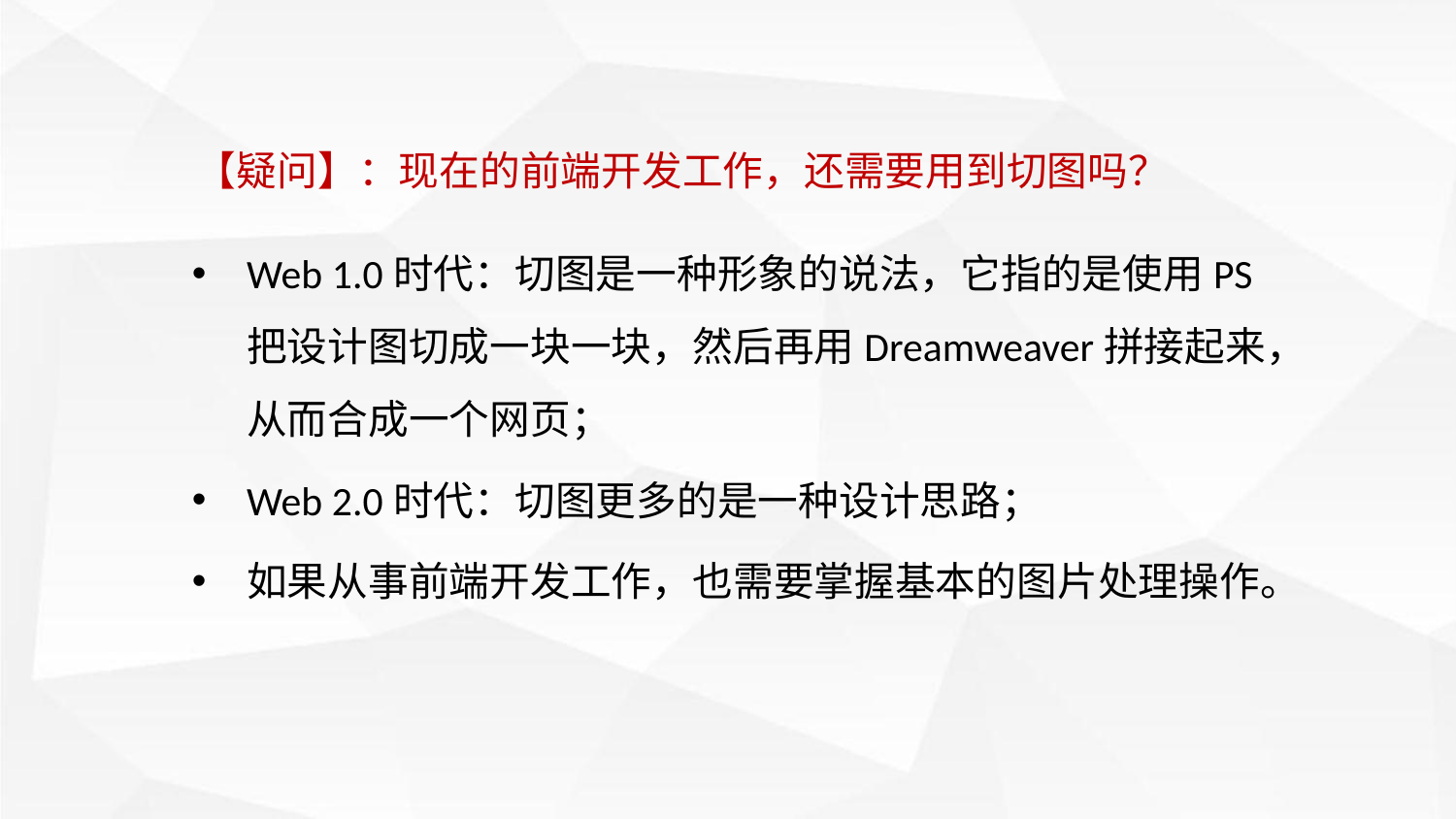

【疑问】：现在的前端开发工作，还需要用到切图吗？
Web 1.0时代：切图是一种形象的说法，它指的是使用PS把设计图切成一块一块，然后再用Dreamweaver拼接起来，从而合成一个网页；
Web 2.0时代：切图更多的是一种设计思路；
如果从事前端开发工作，也需要掌握基本的图片处理操作。